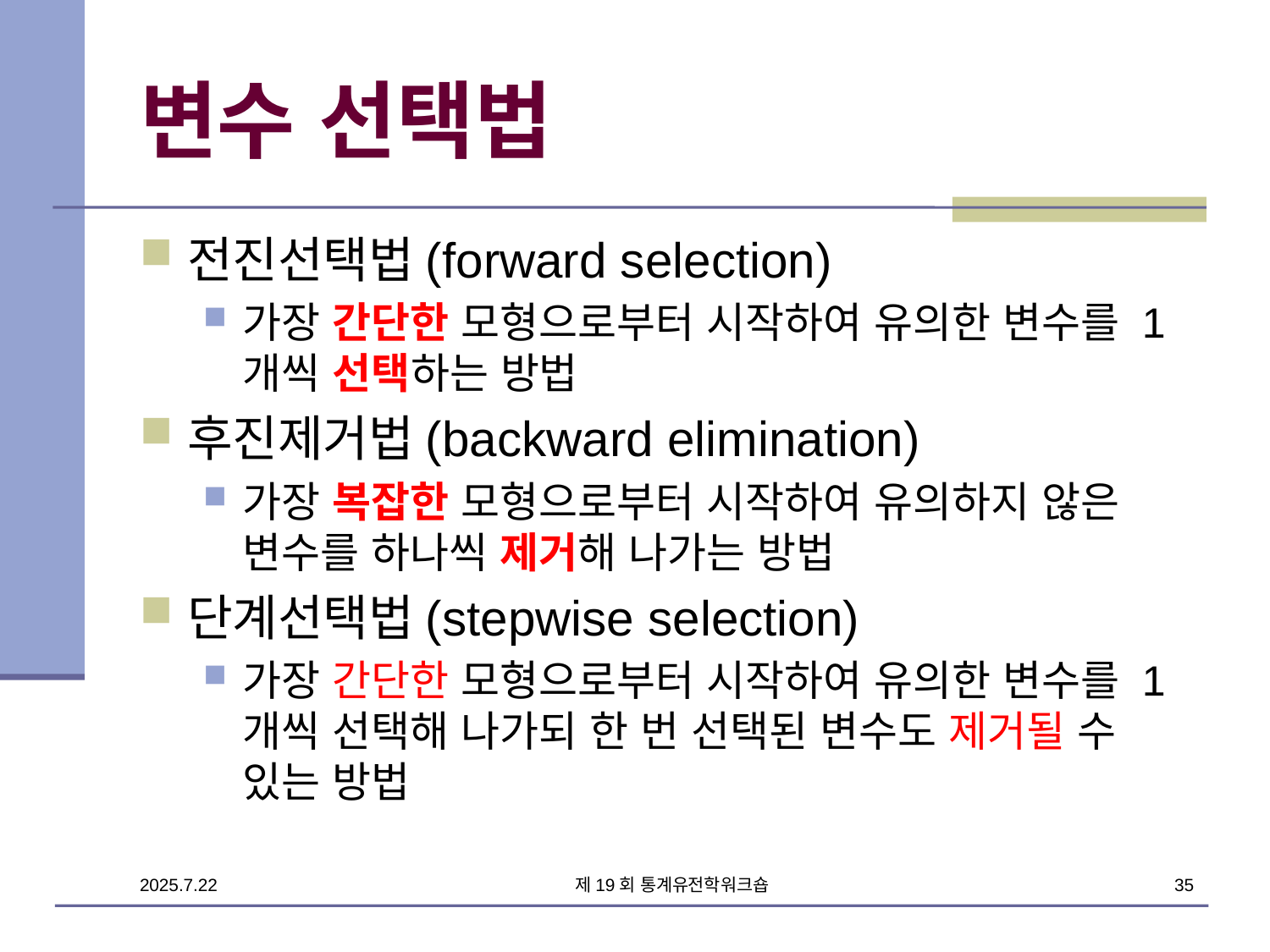

# 변수 선택법
전진선택법(forward selection)
가장 간단한 모형으로부터 시작하여 유의한 변수를 1개씩 선택하는 방법
후진제거법(backward elimination)
가장 복잡한 모형으로부터 시작하여 유의하지 않은 변수를 하나씩 제거해 나가는 방법
단계선택법(stepwise selection)
가장 간단한 모형으로부터 시작하여 유의한 변수를 1개씩 선택해 나가되 한 번 선택된 변수도 제거될 수 있는 방법
제19회 통계유전학워크숍
35
2025.7.22